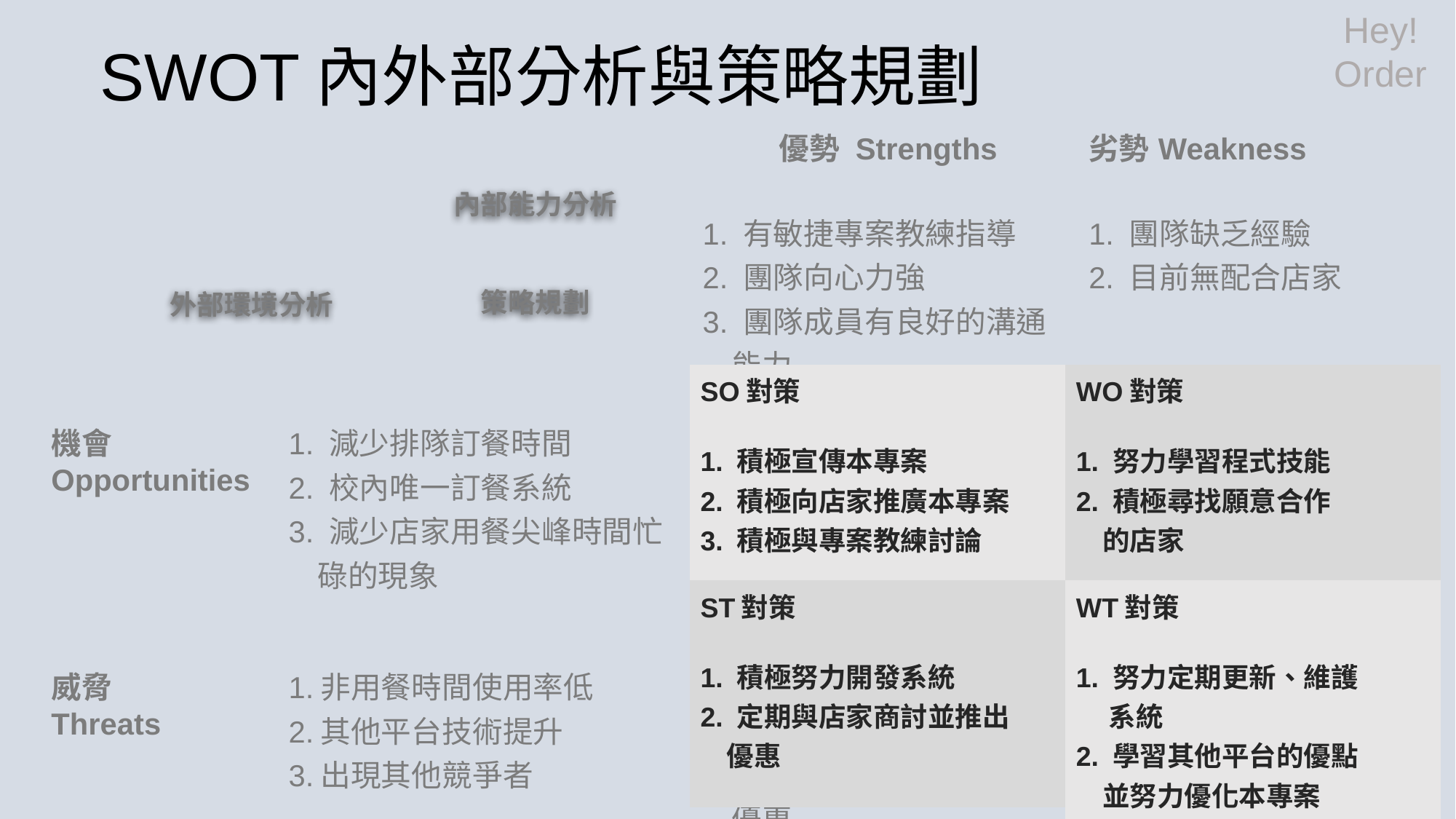

SWOT內外部分析與策略規劃
Hey!
Order

|  |  | 優勢 Strengths | 劣勢Weakness |
| --- | --- | --- | --- |
|  |  | 1. 有敏捷專案教練指導 2. 團隊向心力強 3. 團隊成員有良好的溝通 能力 | 1. 團隊缺乏經驗 2. 目前無配合店家 |
| 機會 Opportunities | 1. 減少排隊訂餐時間 2. 校內唯一訂餐系統 3. 減少店家用餐尖峰時間忙 碌的現象 | SO對策 1. 積極宣傳本專案 2. 積極向店家推廣本專案 3. 積極與專案教練討論 | WO對策 1. 努力學習程式技能 2. 積極尋找願意合作 的店家 |
| 威脅 Threats | 1.非用餐時間使用率低 2.其他平台技術提升 3.出現其他競爭者 | ST對策 1. 積極努力開發系統 2. 定期與店家商討並推出 優惠 | WT對策 1. 努力定期更新、維護 系統 2. 學習其他平台的優點 並努力優化本專案 |
內部能力分析
策略規劃
外部環境分析
| SO對策 1. 積極宣傳本專案 2. 積極向店家推廣本專案 3. 積極與專案教練討論 |
| --- |
| WO對策 1. 努力學習程式技能 2. 積極尋找願意合作 的店家 |
| --- |
| ST對策 1. 積極努力開發系統 2. 定期與店家商討並推出 優惠 |
| --- |
| WT對策 1. 努力定期更新、維護 系統 2. 學習其他平台的優點 並努力優化本專案 |
| --- |